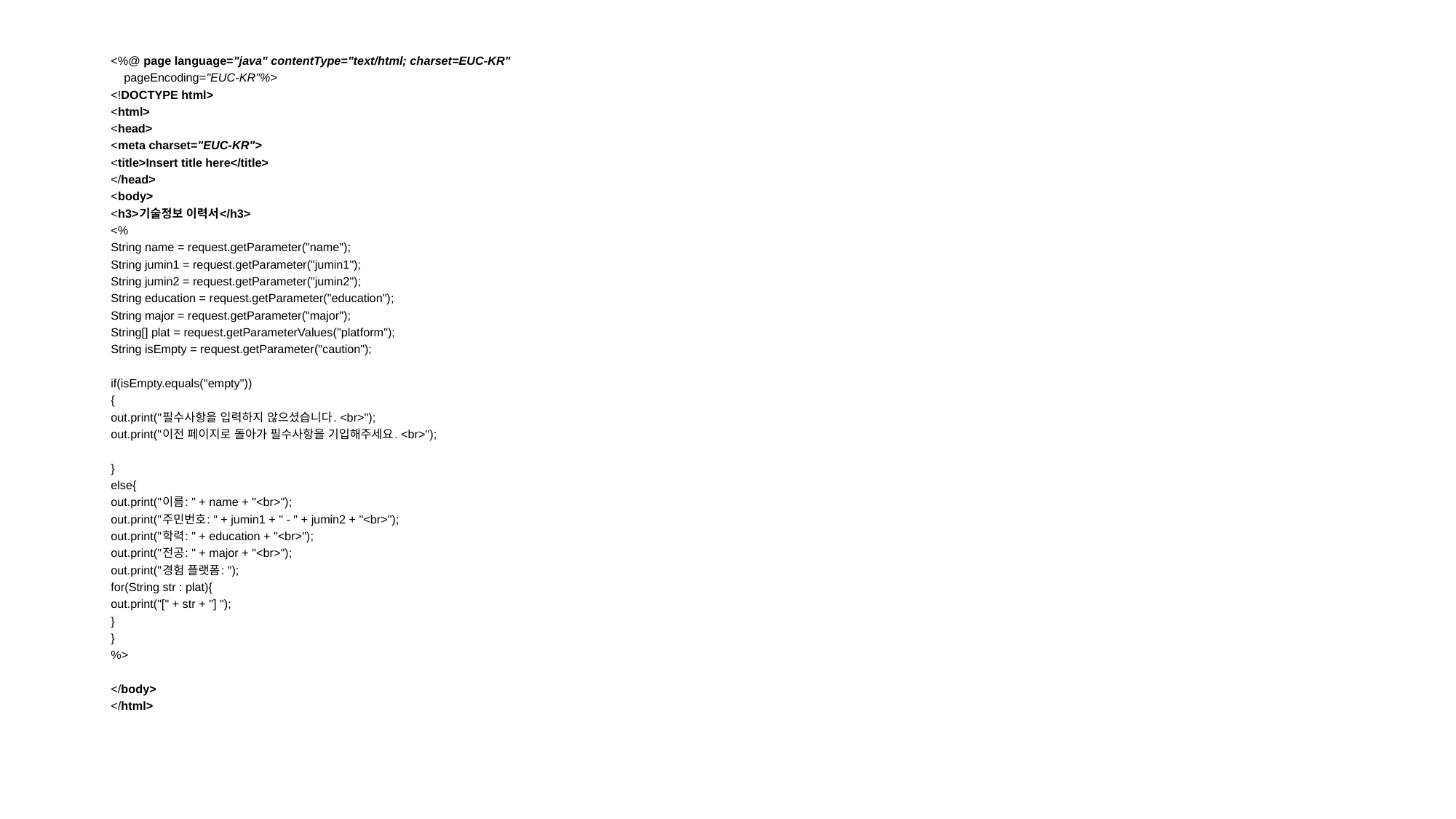

<%@ page language="java" contentType="text/html; charset=EUC-KR"
    pageEncoding="EUC-KR"%>
<!DOCTYPE html>
<html>
<head>
<meta charset="EUC-KR">
<title>Insert title here</title>
</head>
<body>
<h3>기술정보 이력서</h3>
<%
String name = request.getParameter("name");
String jumin1 = request.getParameter("jumin1");
String jumin2 = request.getParameter("jumin2");
String education = request.getParameter("education");
String major = request.getParameter("major");
String[] plat = request.getParameterValues("platform");
String isEmpty = request.getParameter("caution");

if(isEmpty.equals("empty"))
{
out.print("필수사항을 입력하지 않으셨습니다. <br>");
out.print("이전 페이지로 돌아가 필수사항을 기입해주세요. <br>");

}
else{
out.print("이름: " + name + "<br>");
out.print("주민번호: " + jumin1 + " - " + jumin2 + "<br>");
out.print("학력: " + education + "<br>");
out.print("전공: " + major + "<br>");
out.print("경험 플랫폼: ");
for(String str : plat){
out.print("[" + str + "] ");
}
}
%>

</body>
</html>